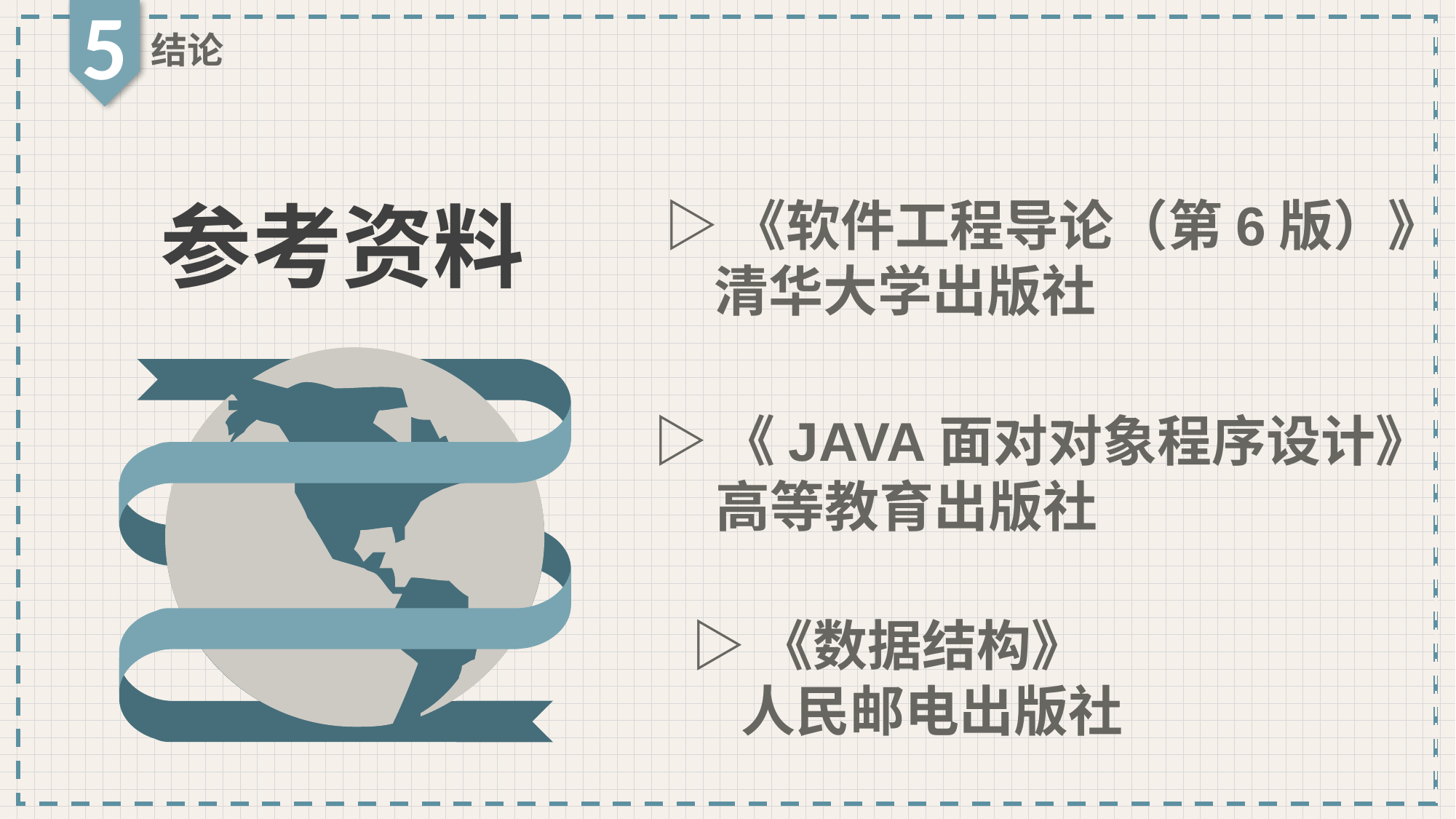

5

结论
参考资料
▷《软件工程导论（第6版）》
   清华大学出版社

▷《JAVA面对对象程序设计》
    高等教育出版社
▷《数据结构》
   人民邮电出版社